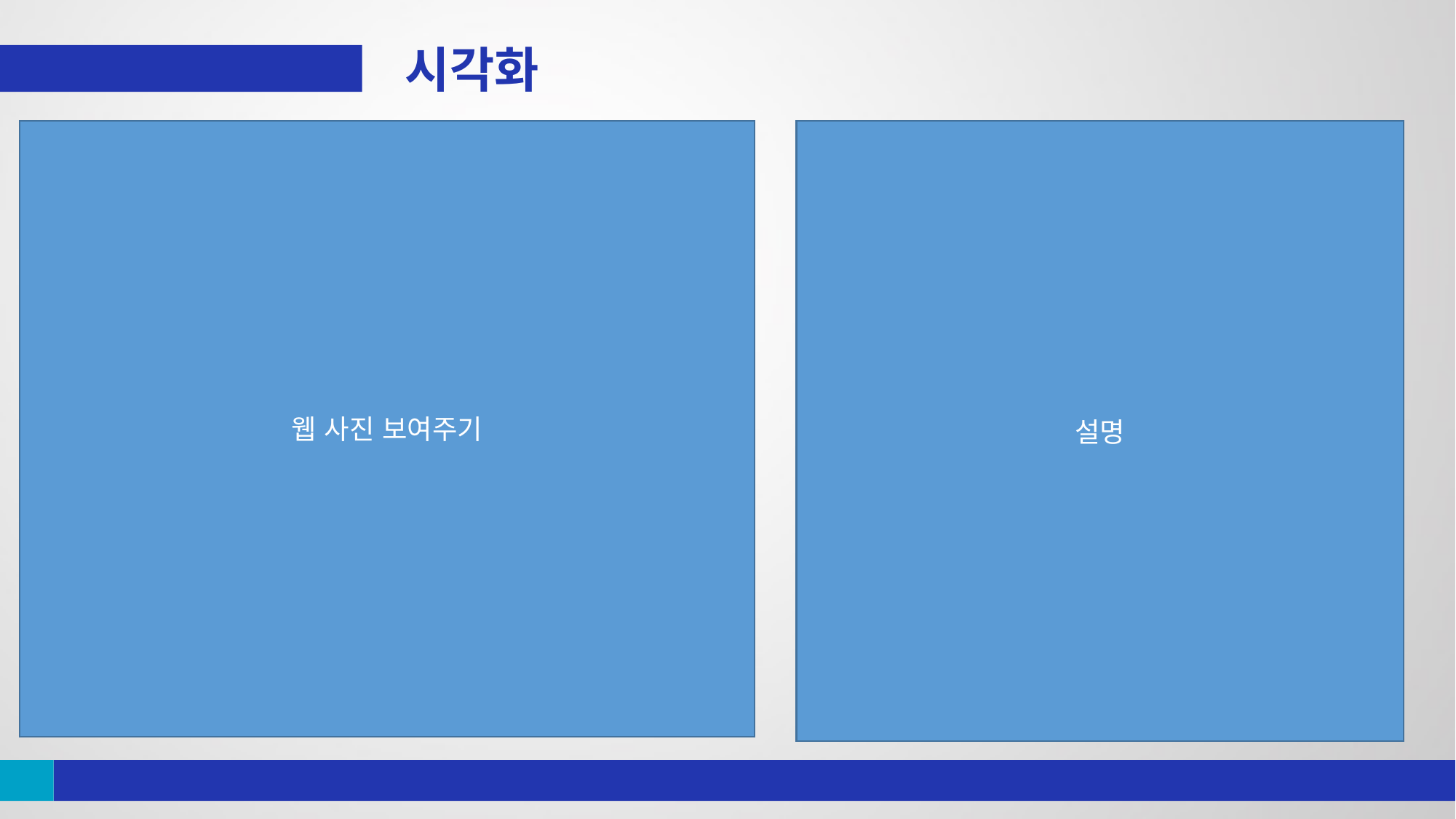

시각화
SYSTEM
BIGDATA
청년인재

웹 사진 보여주기
설명
Team Name

빅데이터 청년인재 일자리 연계사업